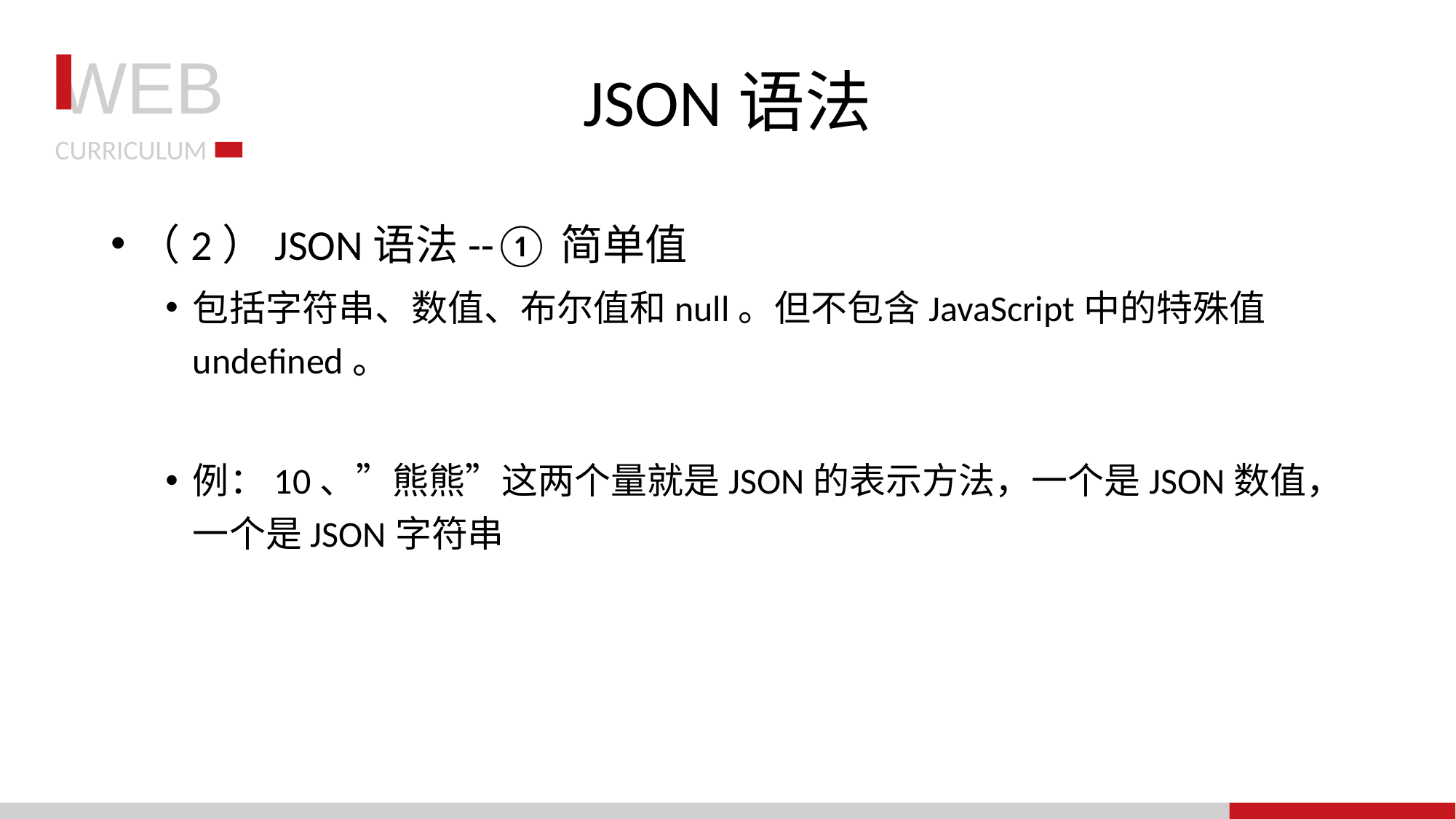

# JSON语法
（2）JSON语法--①简单值
包括字符串、数值、布尔值和null。但不包含JavaScript中的特殊值undefined。

例：10、”熊熊”这两个量就是JSON的表示方法，一个是JSON数值，一个是JSON字符串